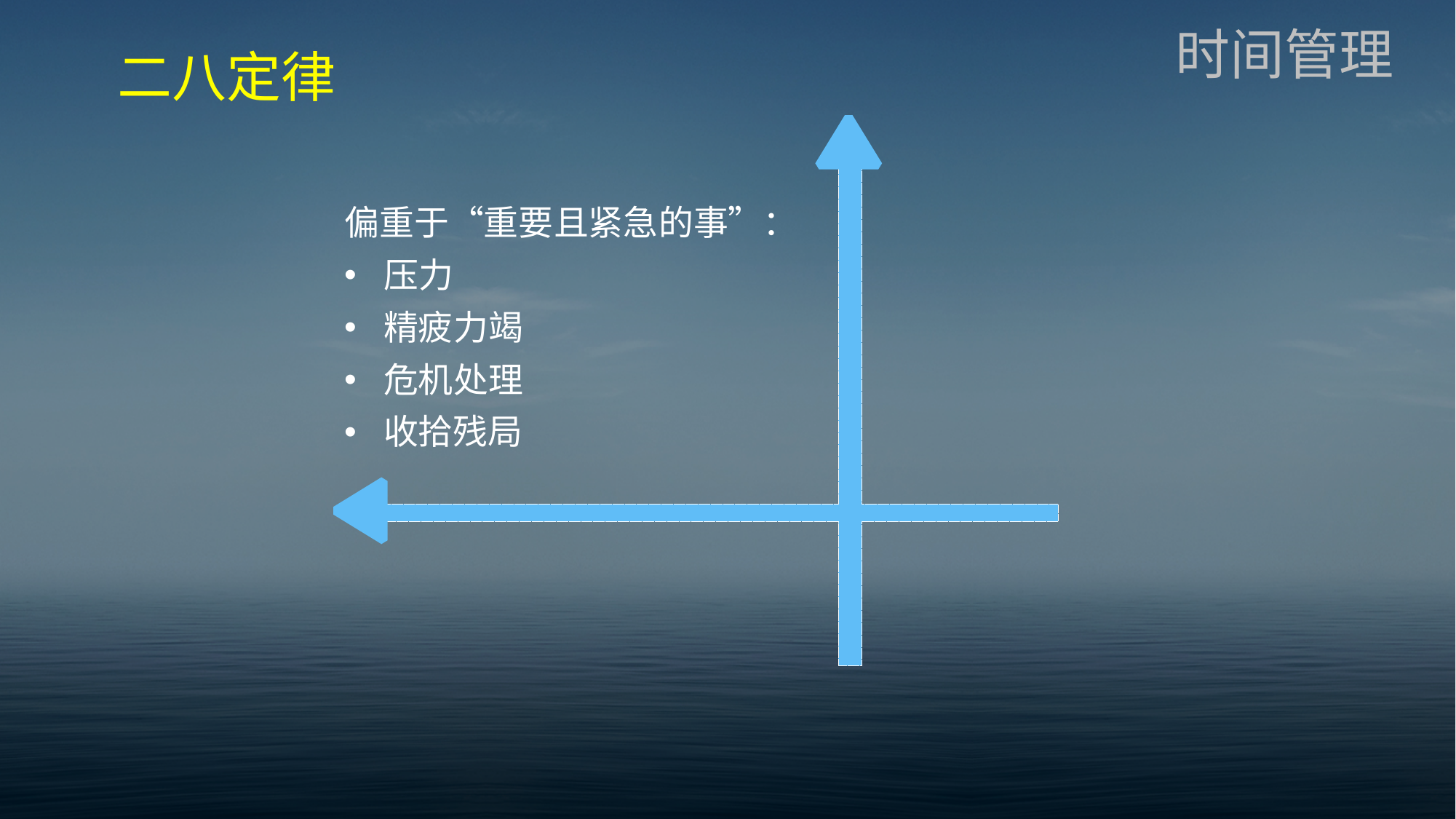

时间管理
二八定律

偏重于“重要且紧急的事”：
压力
精疲力竭
危机处理
收拾残局